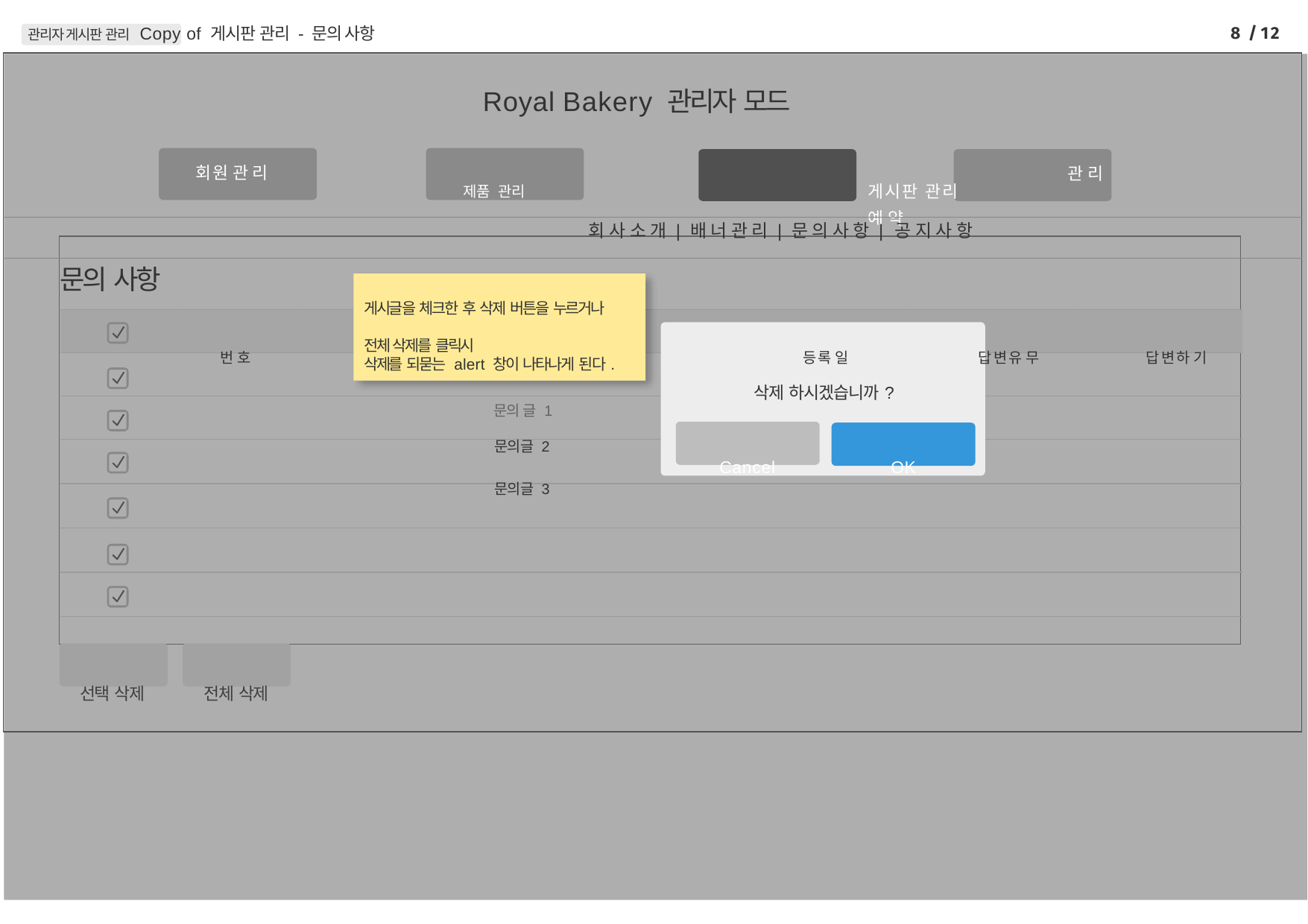

8 / 12
관리자 게시판 관리  Copy of 게시판 관리 - 문의 사항

| 회 원 관 리 |  | Royal Bakery 관리자 모드 제 품 관 리 게 시 판 관 리 예 약 |  |  |  |  | 관 리 |
| --- | --- | --- | --- | --- | --- | --- | --- |
|  |  | 회 사 소 개 | 배 너 관 리 | 문 의 사 항 | 공 지 사 항 |  |  |  |  |  |
| 문의 사항 |  |  |  |  |  |  |  |
|  |  | 게시글을 체크한 후 삭제 버튼을 누르거나 |  |  |  |  |  |
|  |  | 전체 삭제를 클릭시 |  |  |  |  |  |
|  | 번 호 | 삭제를 되묻는 alert 창이 나타나게 된다. |  | 등 록 일 |  | 답 변 유 무 | 답 변 하 기 |
|  |  | 삭제 하시겠습니까? |  |  |  |  |  |
|  |  | 문의글 2 |  |  |  |  |  |
|  |  |  | Cancel |  | OK |  |  |
|  |  | 문의글 3 |  |  |  |  |  |
| 선택 삭제 | 전체 삭제 |  |  |  |  |  |  |

제	목

문의 글 1